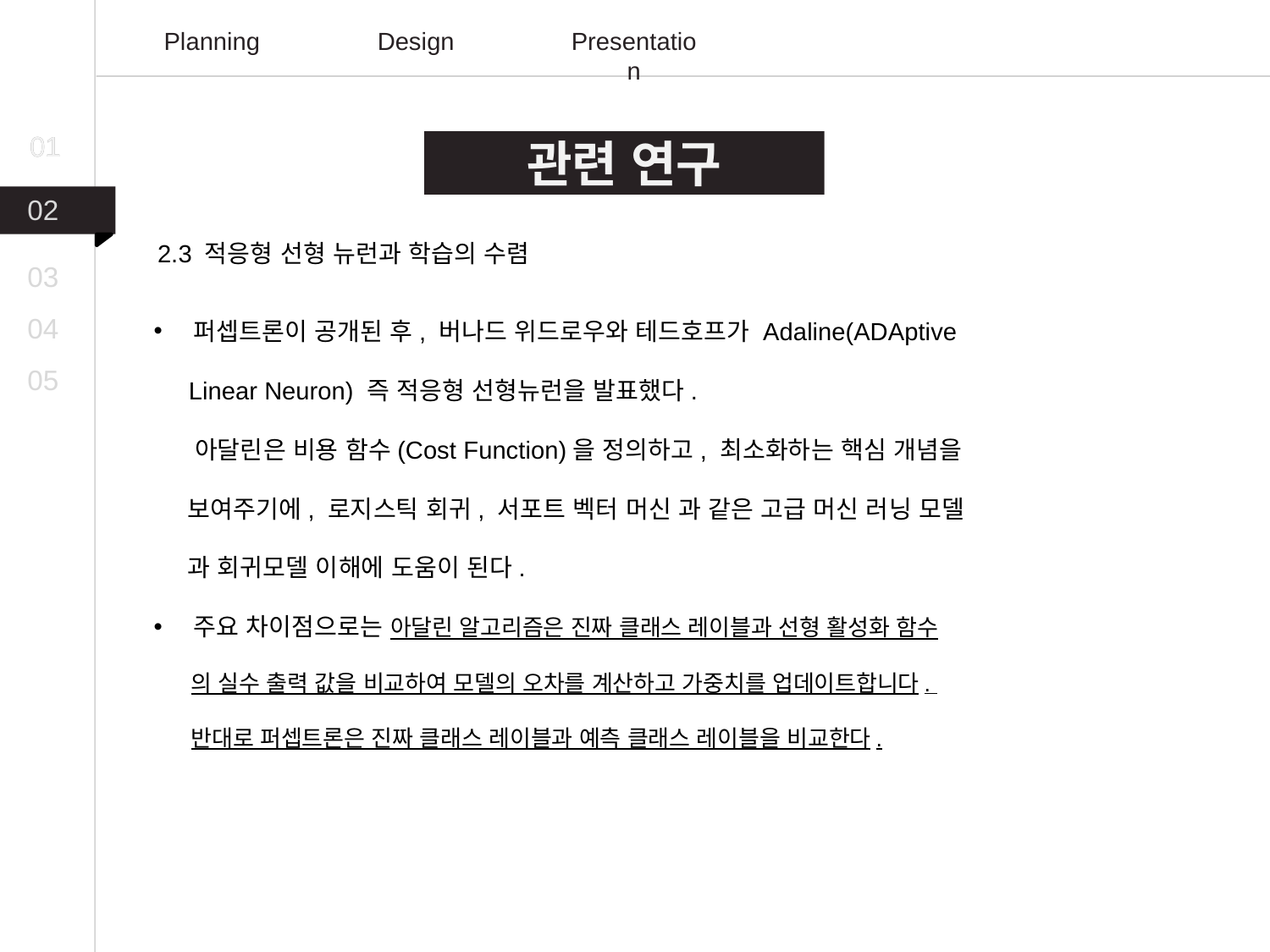

Planning
Design
Presentation
01
01
관련 연구

02

2.3 적응형 선형 뉴런과 학습의 수렴

03
04
퍼셉트론이 공개된 후, 버나드 위드로우와 테드호프가 Adaline(ADAptive

     Linear Neuron) 즉 적응형 선형뉴런을 발표했다.

     아달린은 비용 함수(Cost Function)을 정의하고, 최소화하는 핵심 개념을

    보여주기에, 로지스틱 회귀, 서포트 벡터 머신 과 같은 고급 머신 러닝 모델

    과 회귀모델 이해에 도움이 된다.

주요 차이점으로는 아달린 알고리즘은 진짜 클래스 레이블과 선형 활성화 함수
     의 실수 출력 값을 비교하여 모델의 오차를 계산하고 가중치를 업데이트합니다.

     반대로 퍼셉트론은 진짜 클래스 레이블과 예측 클래스 레이블을 비교한다.

05